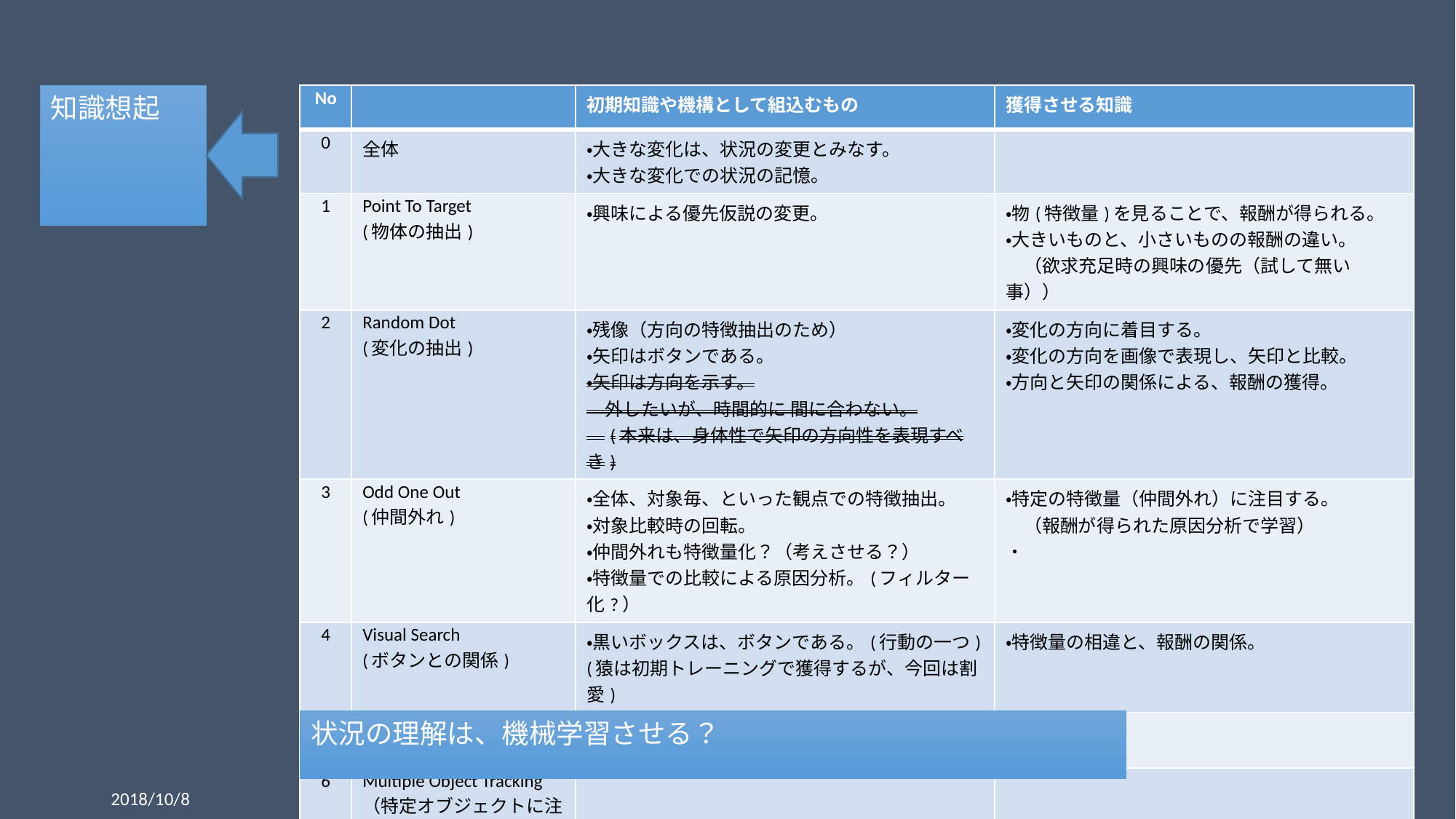

知識想起

| No |  | 初期知識や機構として組込むもの | 獲得させる知識 |
| --- | --- | --- | --- |
| 0 | 全体 | ・大きな変化は、状況の変更とみなす。 ・大きな変化での状況の記憶。 |  |
| 1 | Point To Target (物体の抽出) | ・興味による優先仮説の変更。 | ・物(特徴量)を見ることで、報酬が得られる。 ・大きいものと、小さいものの報酬の違い。 　（欲求充足時の興味の優先（試して無い事）） |
| 2 | Random Dot (変化の抽出) | ・残像（方向の特徴抽出のため） ・矢印はボタンである。 ・矢印は方向を示す。 　外したいが、時間的に 間に合わない。 　(本来は、身体性で矢印の方向性を表現すべき) | ・変化の方向に着目する。 ・変化の方向を画像で表現し、矢印と比較。 ・方向と矢印の関係による、報酬の獲得。 |
| 3 | Odd One Out (仲間外れ) | ・全体、対象毎、といった観点での特徴抽出。 ・対象比較時の回転。 ・仲間外れも特徴量化？（考えさせる？） ・特徴量での比較による原因分析。(フィルター化?） | ・特定の特徴量（仲間外れ）に注目する。 　（報酬が得られた原因分析で学習） ・ |
| 4 | Visual Search (ボタンとの関係) | ・黒いボックスは、ボタンである。(行動の一つ) (猿は初期トレーニングで獲得するが、今回は割愛) | ・特徴量の相違と、報酬の関係。 |
| 5 | Change Detection （変化の記録） | ・黒いボックスは、ボタンである。 |  |
| 6 | Multiple Object Tracking （特定オブジェクトに注目） |  |  |

確かに、強化学習（試行錯誤）で得るべきだが、高次すぎるので。

状況の理解は、機械学習させる？
2018/10/8
判ったの瞬間2018（Moment Of Eureka 2018）
10